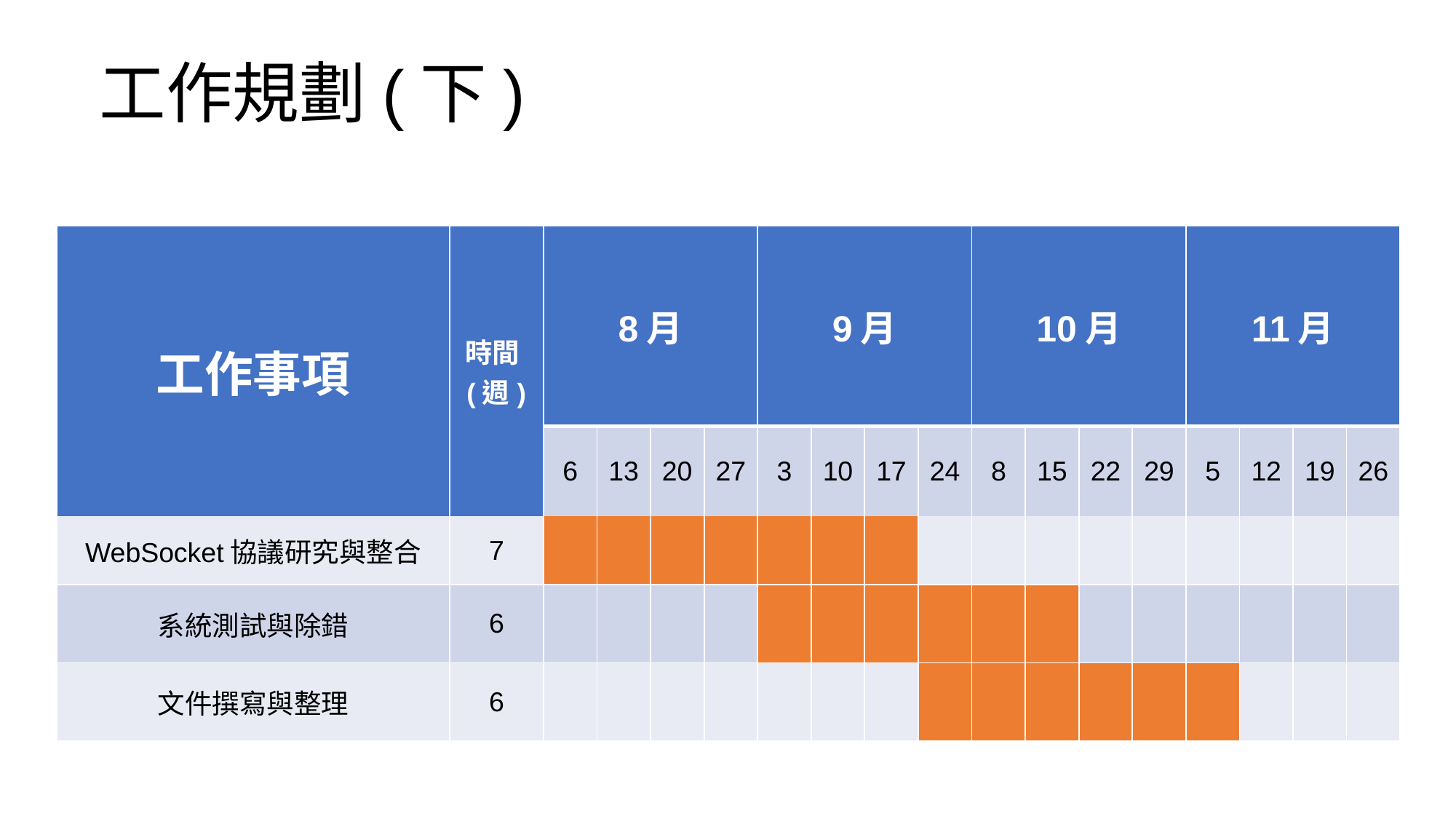

# 工作規劃(下)
| 工作事項 | 時間(週) | 8月 |  |  |  | 9月 |  |  |  | 10月 |  |  |  | 11月 |  |  |  |
| --- | --- | --- | --- | --- | --- | --- | --- | --- | --- | --- | --- | --- | --- | --- | --- | --- | --- |
|  |  | 6 | 13 | 20 | 27 | 3 | 10 | 17 | 24 | 8 | 15 | 22 | 29 | 5 | 12 | 19 | 26 |
| WebSocket協議研究與整合 | 7 |  |  |  |  |  |  |  |  |  |  |  |  |  |  |  |  |
| 系統測試與除錯 | 6 |  |  |  |  |  |  |  |  |  |  |  |  |  |  |  |  |
| 文件撰寫與整理 | 6 |  |  |  |  |  |  |  |  |  |  |  |  |  |  |  |  |